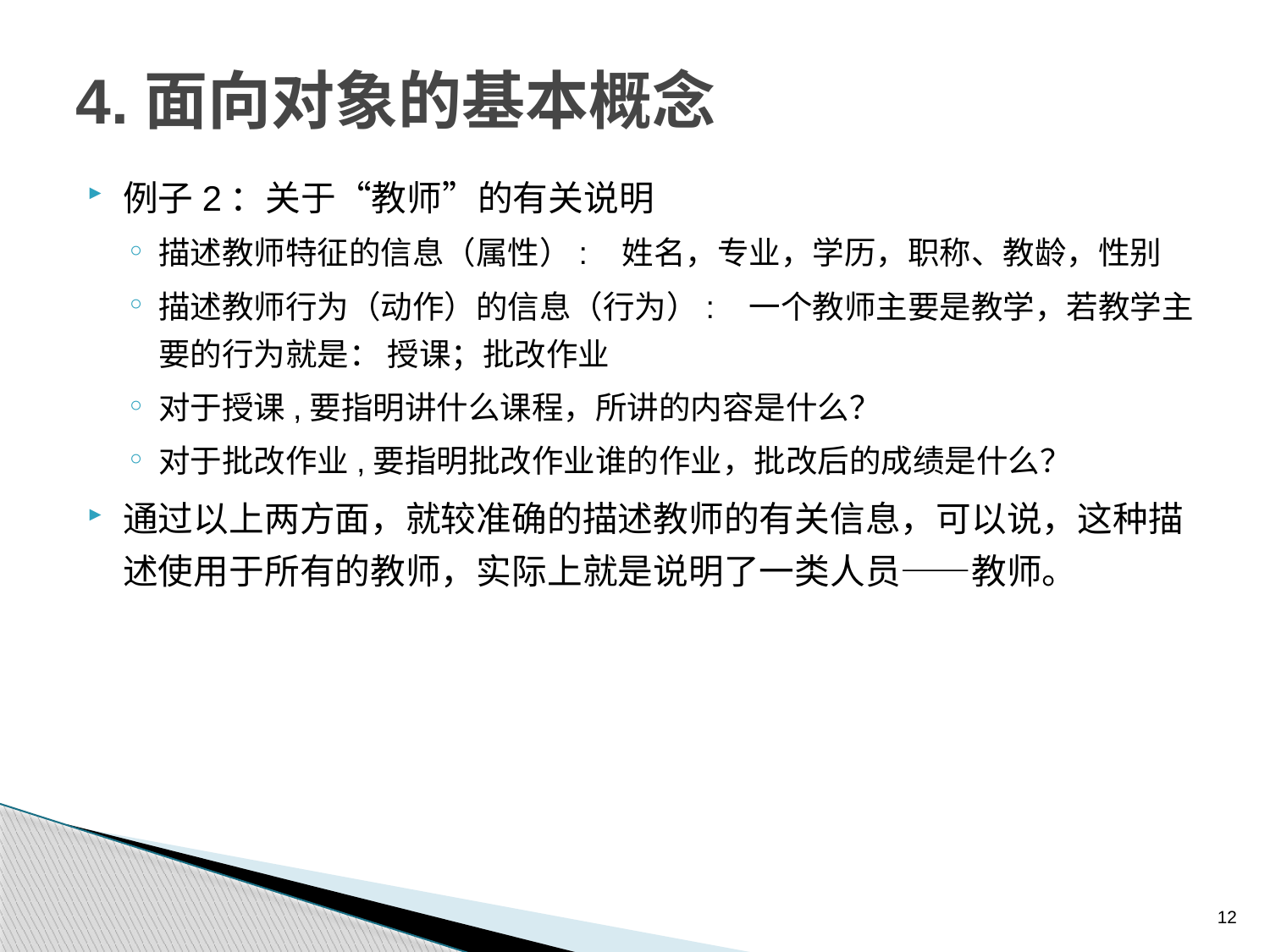

# 4.面向对象的基本概念
例子2：关于“教师”的有关说明
描述教师特征的信息（属性）:   姓名，专业，学历，职称、教龄，性别
描述教师行为（动作）的信息（行为）:   一个教师主要是教学，若教学主要的行为就是： 授课；批改作业
对于授课,要指明讲什么课程，所讲的内容是什么？
对于批改作业,要指明批改作业谁的作业，批改后的成绩是什么？
通过以上两方面，就较准确的描述教师的有关信息，可以说，这种描述使用于所有的教师，实际上就是说明了一类人员——教师。

12